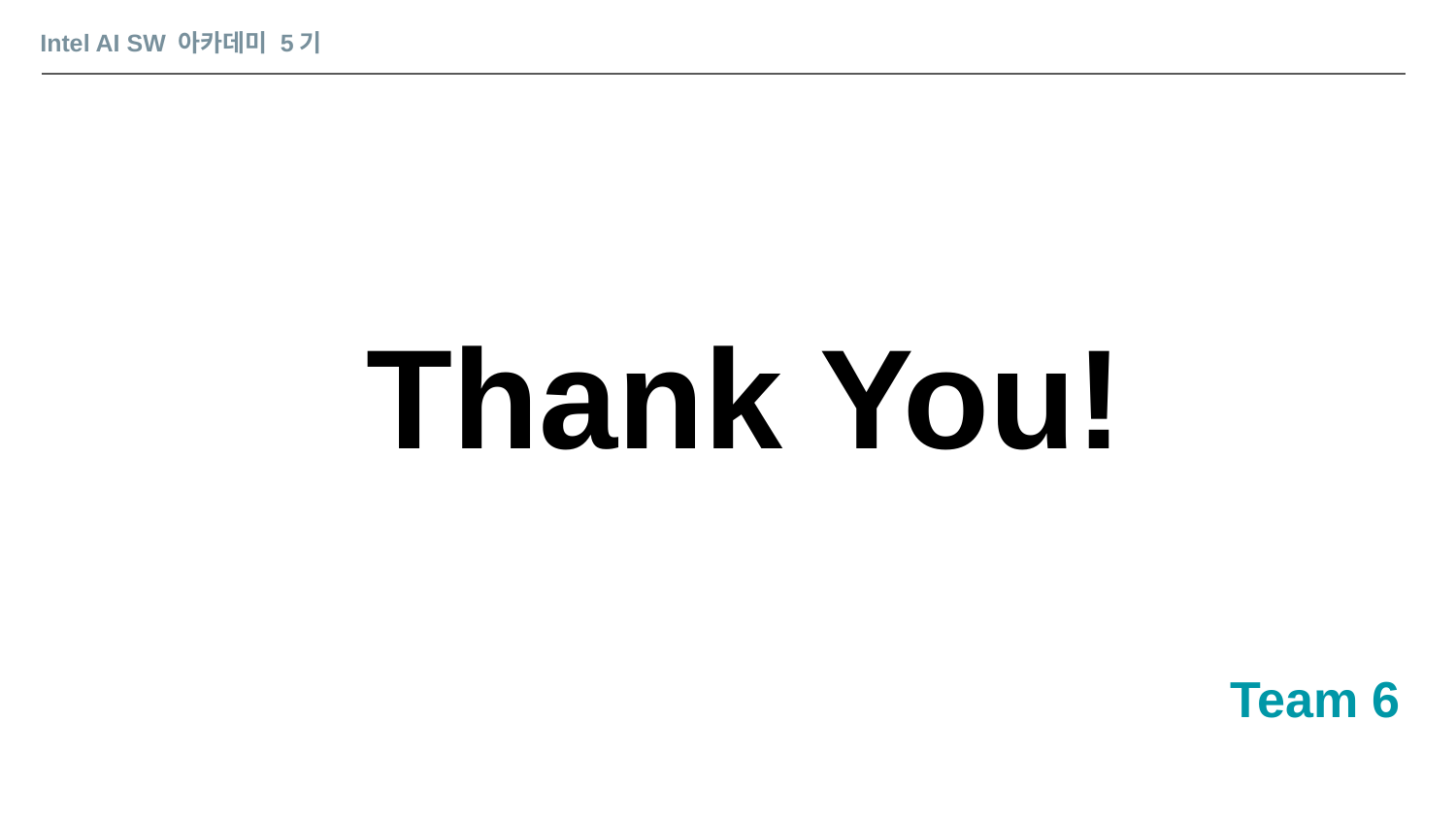

Intel AI SW 아카데미 5기
Thank You!

Team 6